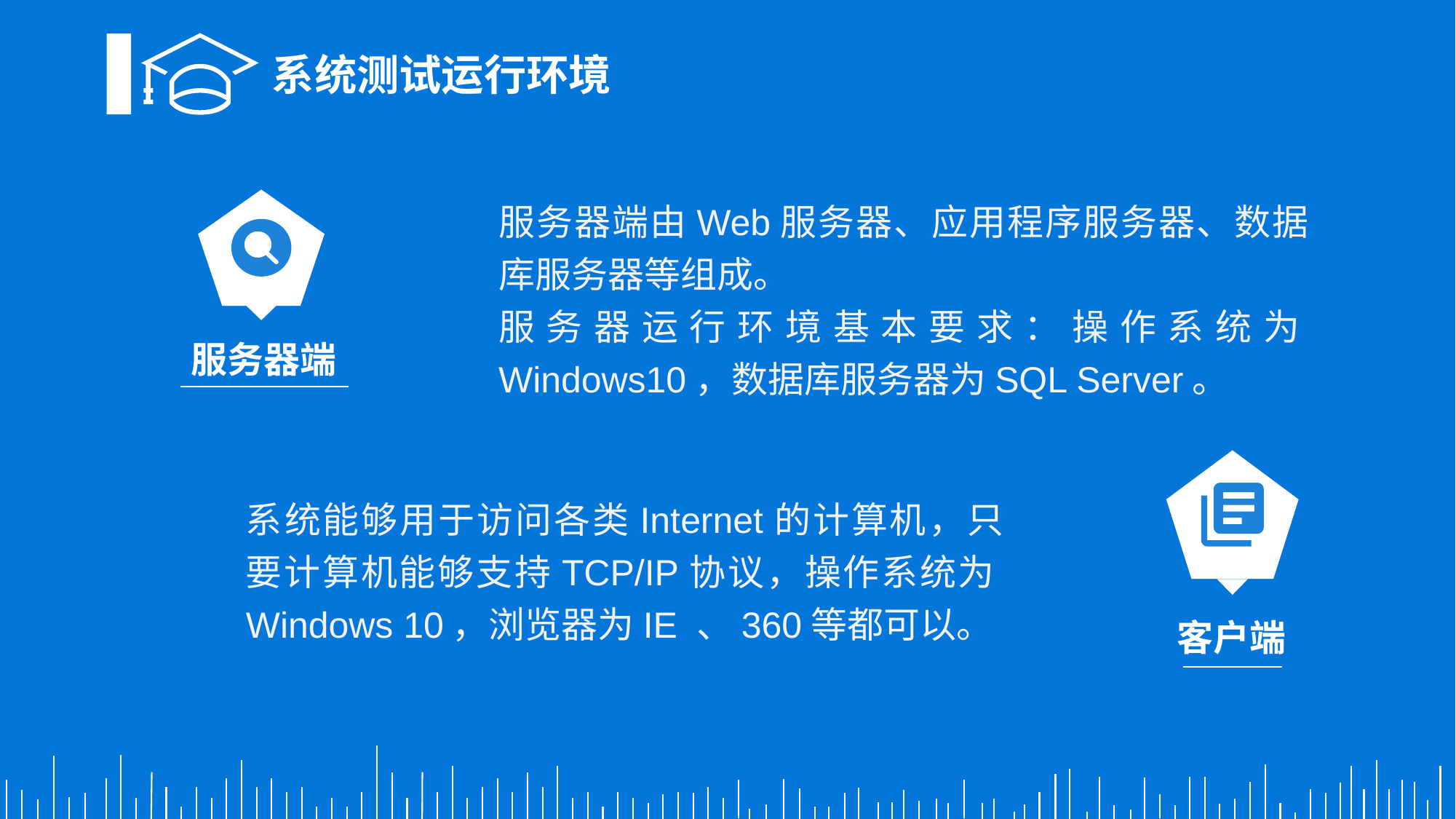

系统测试运行环境
服务器端由Web服务器、应用程序服务器、数据库服务器等组成。
服务器运行环境基本要求：操作系统为Windows10，数据库服务器为SQL Server。

服务器端

系统能够用于访问各类Internet的计算机，只要计算机能够支持TCP/IP协议，操作系统为Windows 10，浏览器为IE 、360等都可以。

客户端